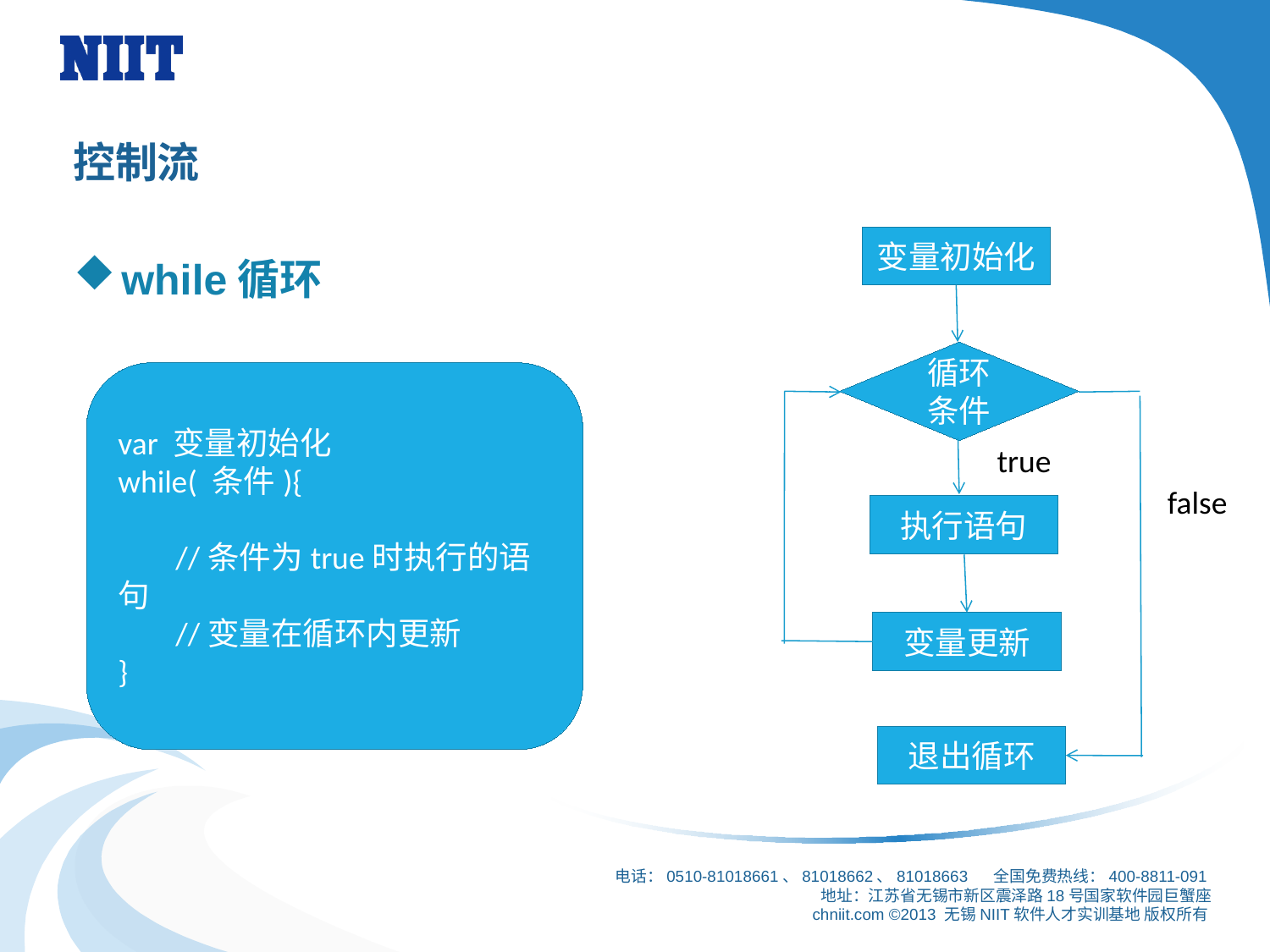

# 控制流
变量初始化
while循环
循环条件
var 变量初始化
while( 条件){

        //条件为true时执行的语句
        //变量在循环内更新
}
true
false
执行语句
变量更新
退出循环